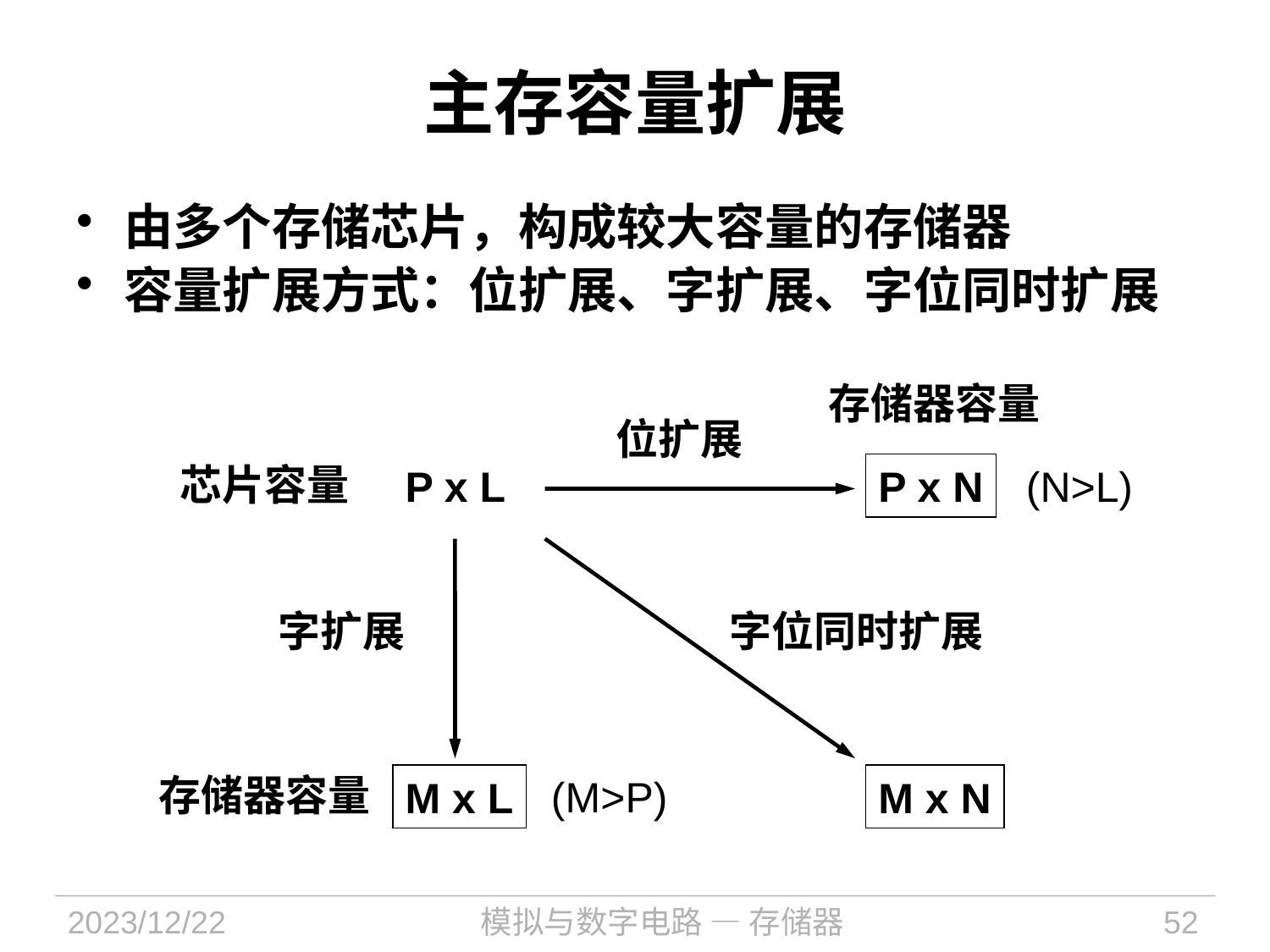

# 主存容量扩展
由多个存储芯片，构成较大容量的存储器
容量扩展方式：位扩展、字扩展、字位同时扩展
存储器容量
位扩展
P x N

(N>L)
芯片容量
P x L

字扩展
M x L
(M>P)

字位同时扩展
M x N
存储器容量
2023/12/22
模拟与数字电路 — 存储器
52